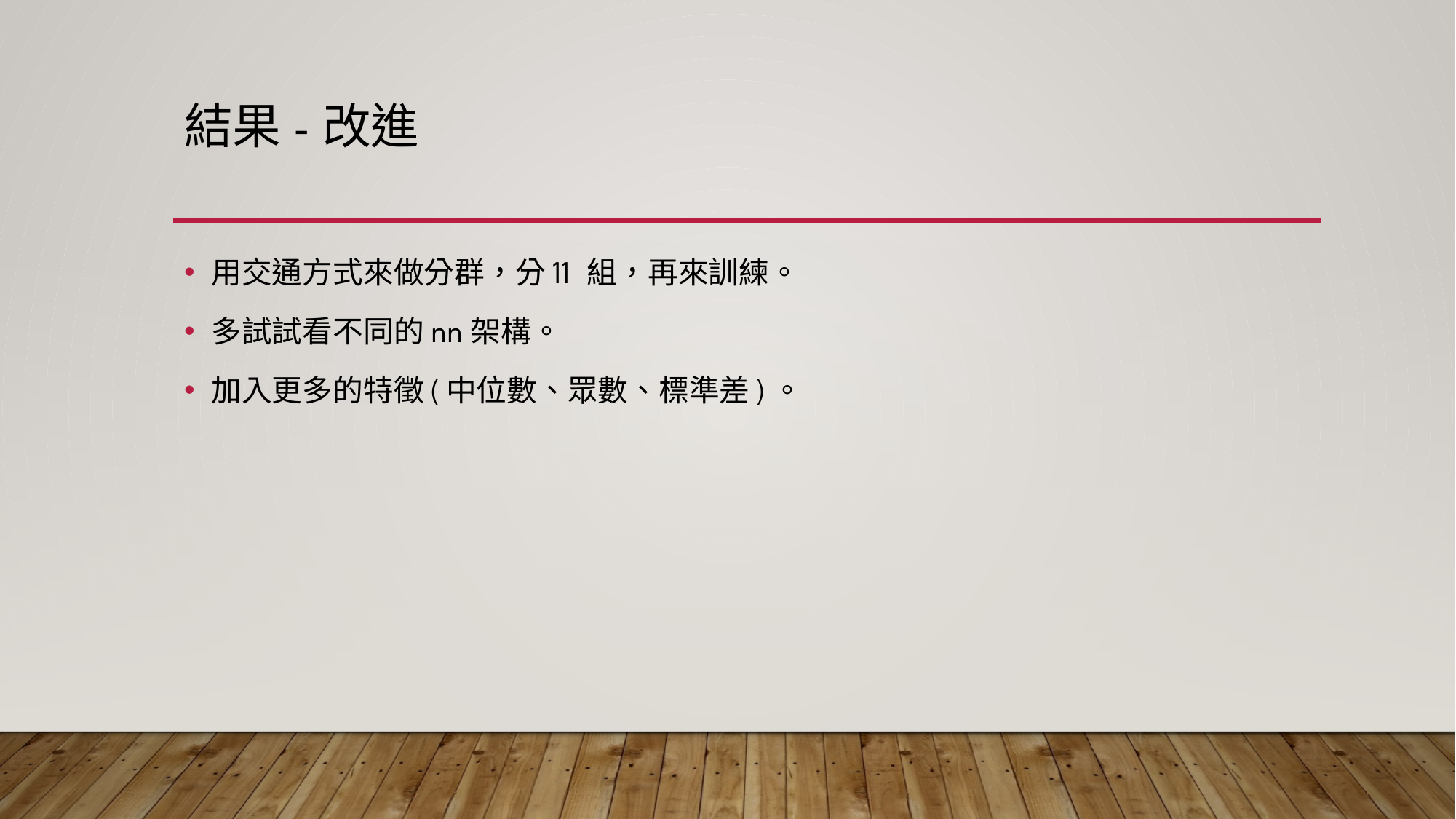

# 結果-改進
用交通方式來做分群，分11 組，再來訓練。
多試試看不同的nn架構。
加入更多的特徵(中位數、眾數、標準差)。